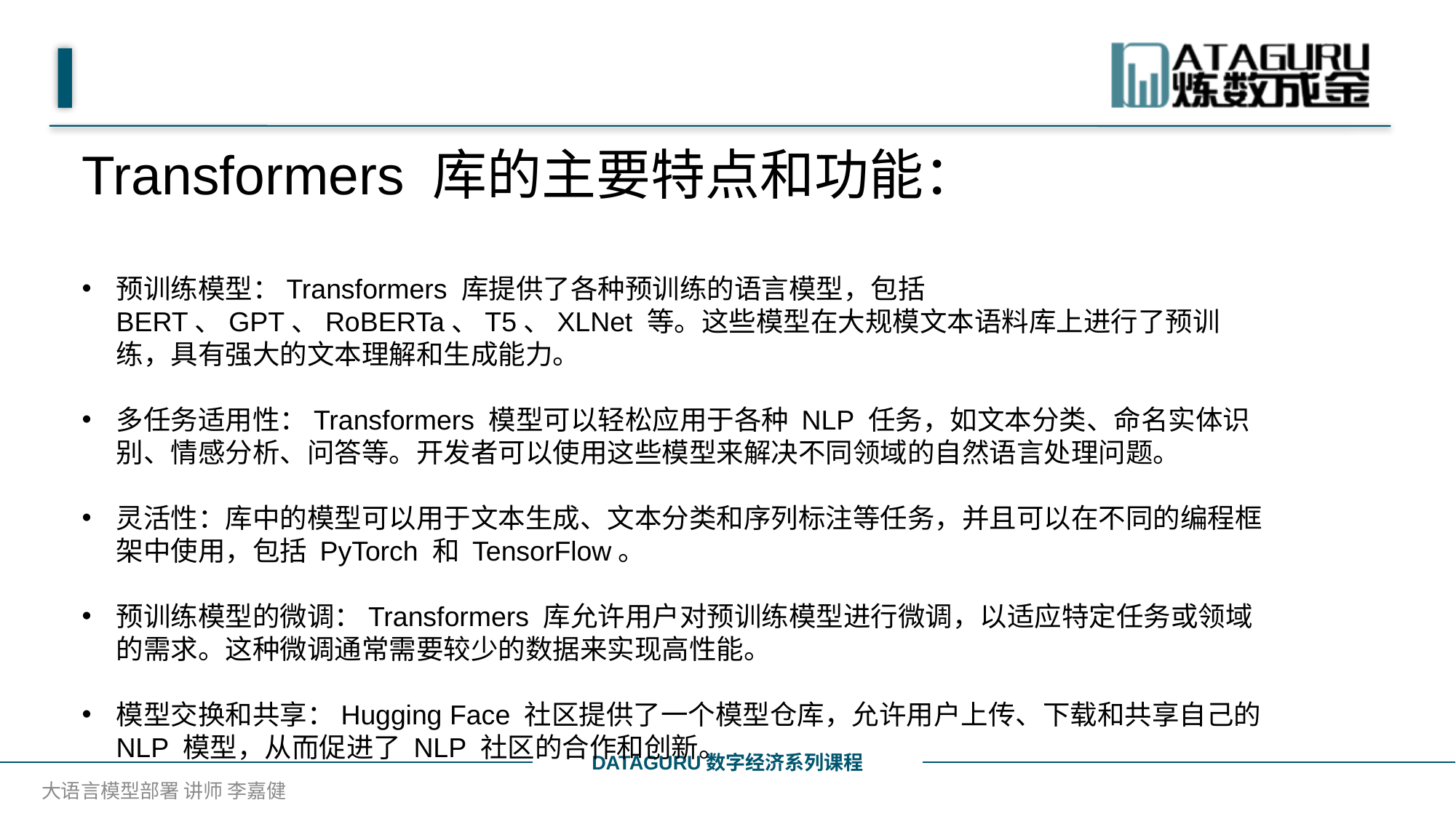

Transformers 库的主要特点和功能：

预训练模型：Transformers 库提供了各种预训练的语言模型，包括 BERT、GPT、RoBERTa、T5、XLNet 等。这些模型在大规模文本语料库上进行了预训练，具有强大的文本理解和生成能力。

多任务适用性：Transformers 模型可以轻松应用于各种 NLP 任务，如文本分类、命名实体识别、情感分析、问答等。开发者可以使用这些模型来解决不同领域的自然语言处理问题。

灵活性：库中的模型可以用于文本生成、文本分类和序列标注等任务，并且可以在不同的编程框架中使用，包括 PyTorch 和 TensorFlow。

预训练模型的微调：Transformers 库允许用户对预训练模型进行微调，以适应特定任务或领域的需求。这种微调通常需要较少的数据来实现高性能。

模型交换和共享：Hugging Face 社区提供了一个模型仓库，允许用户上传、下载和共享自己的 NLP 模型，从而促进了 NLP 社区的合作和创新。